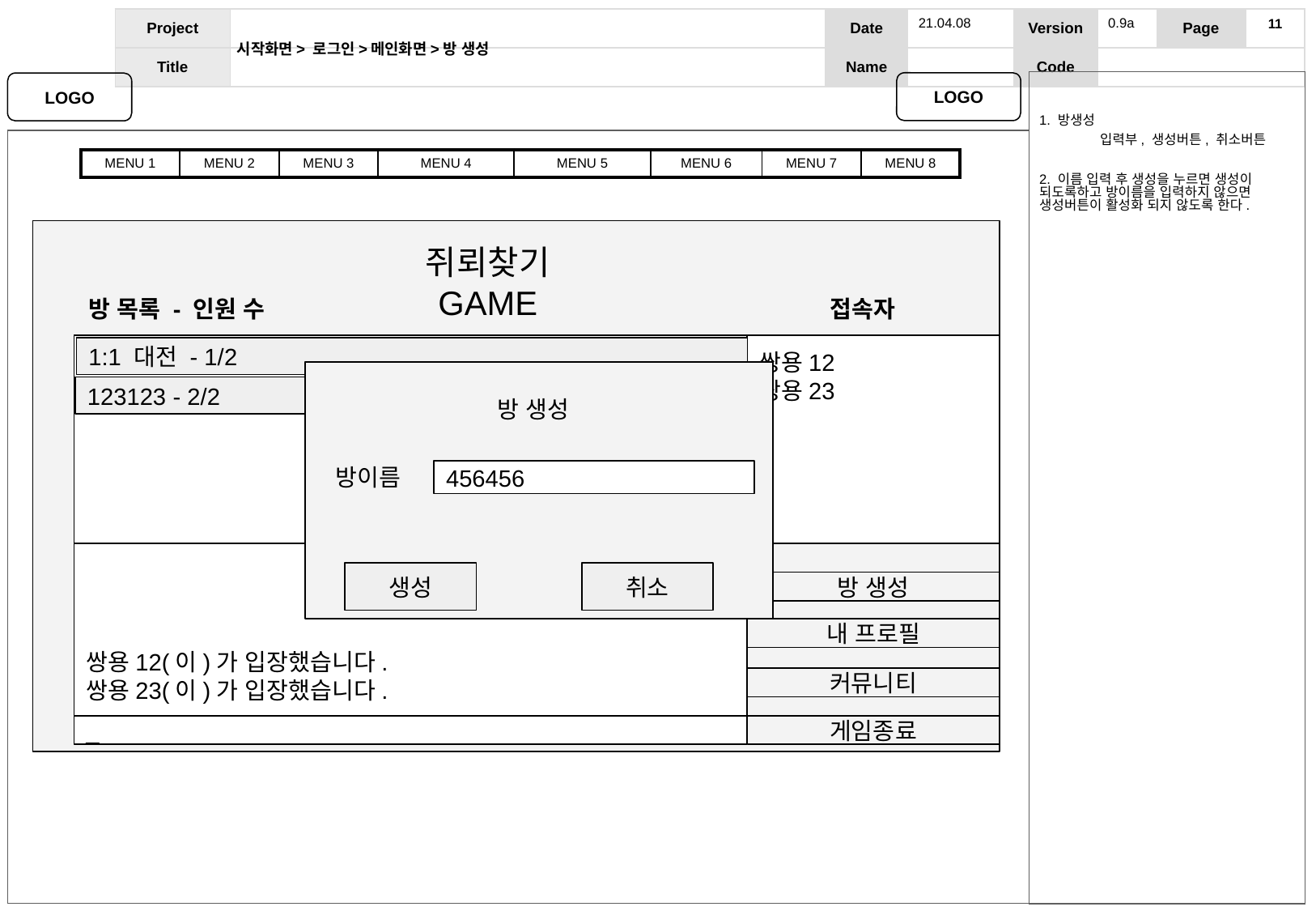

21.04.08
0.9a
# 시작화면> 로그인>메인화면>방 생성
1. 방생성
입력부, 생성버튼, 취소버튼

2. 이름 입력 후 생성을 누르면 생성이 되도록하고 방이름을 입력하지 않으면 생성버튼이 활성화 되지 않도록 한다.

쥐뢰찾기
GAME
방 목록 - 인원 수

접속자

쌍용12
쌍용23
1:1 대전 - 1/2

123123 - 2/2
방 생성
방이름
456456
쌍용12(이)가 입장했습니다.
쌍용23(이)가 입장했습니다.
생성
취소
방 생성
내 프로필
커뮤니티
_
게임종료